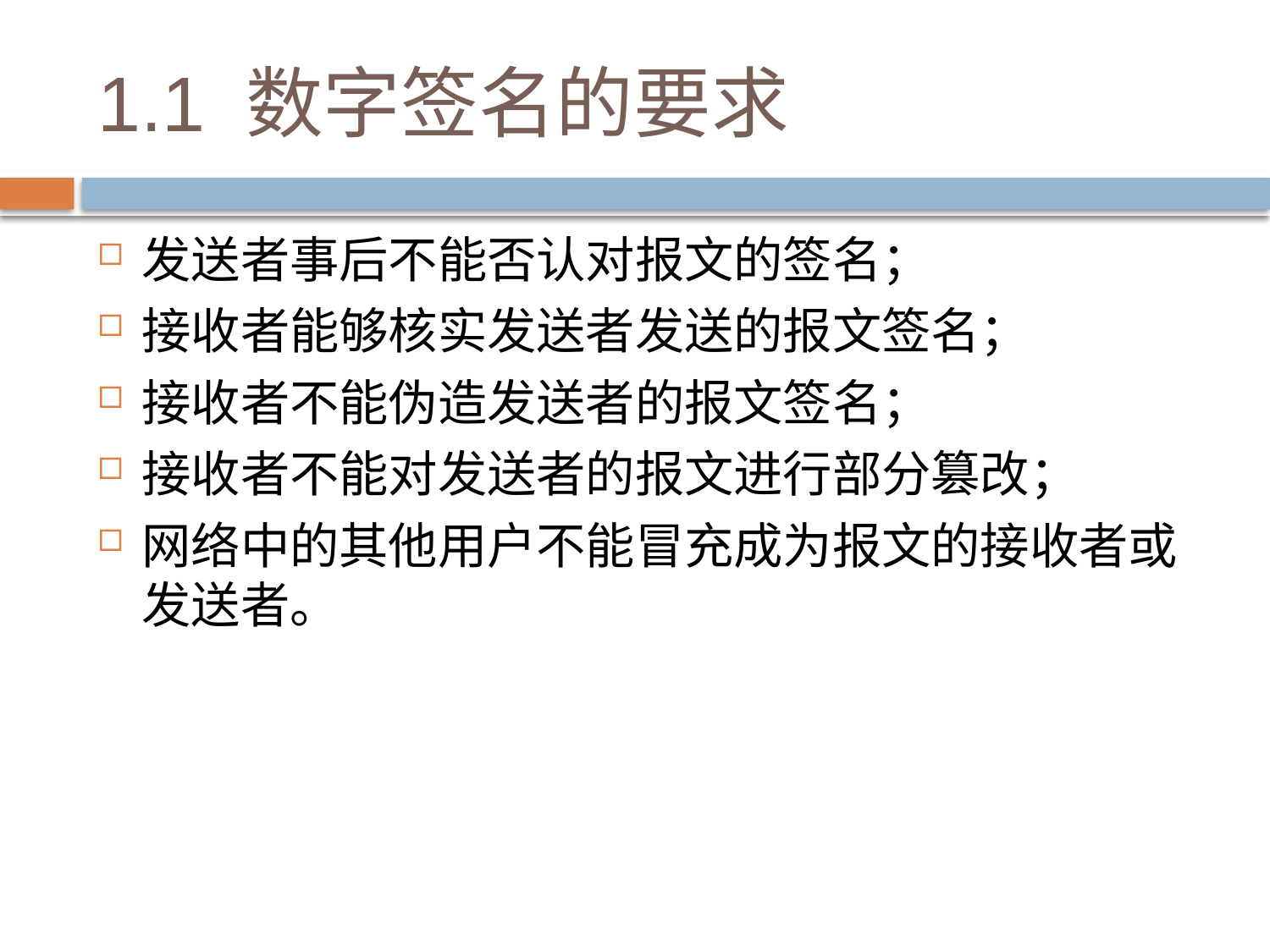

# 1.1 数字签名的要求
发送者事后不能否认对报文的签名；
接收者能够核实发送者发送的报文签名；
接收者不能伪造发送者的报文签名；
接收者不能对发送者的报文进行部分篡改；
网络中的其他用户不能冒充成为报文的接收者或发送者。